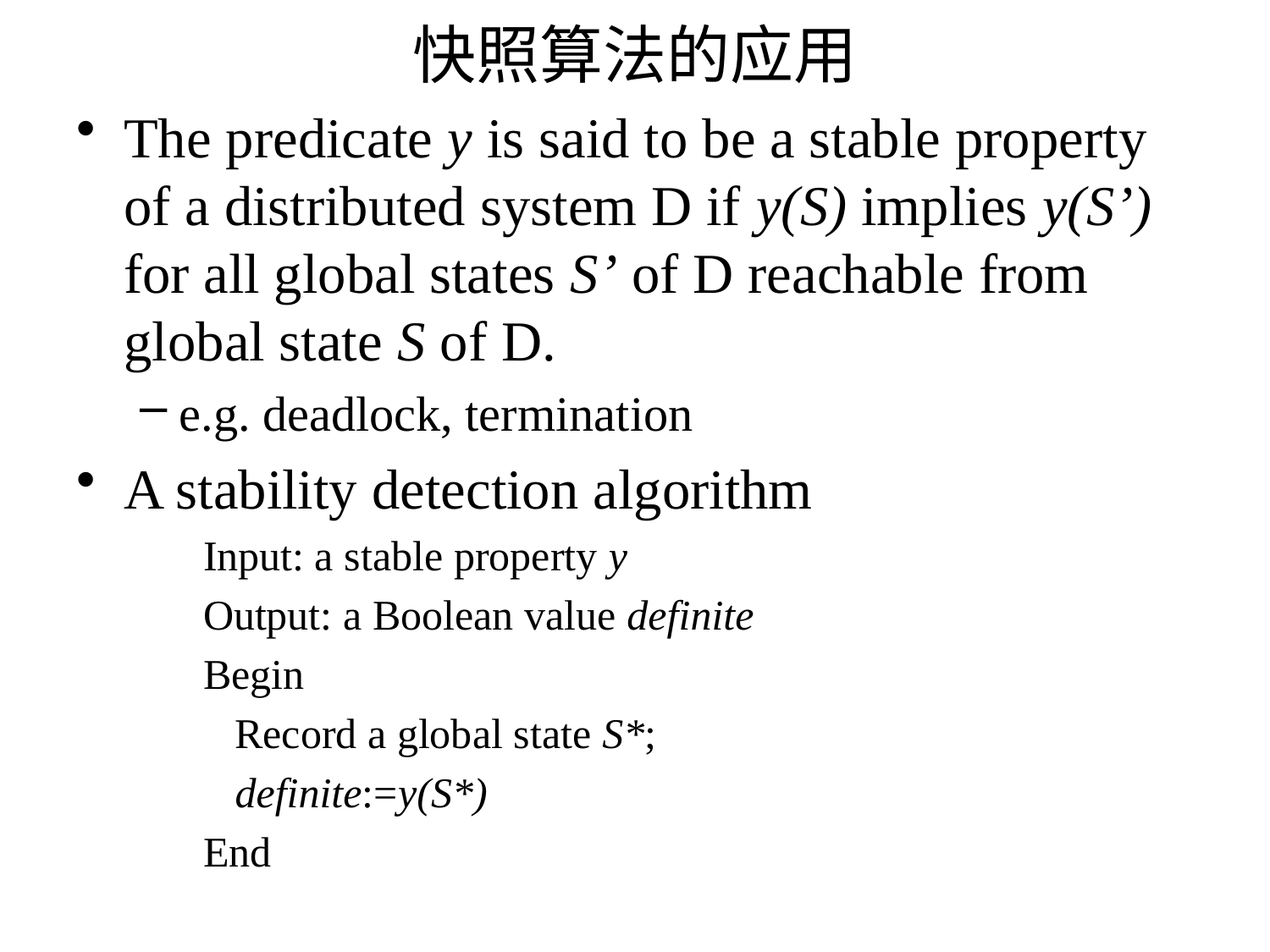

# 快照算法的应用
The predicate y is said to be a stable property of a distributed system D if y(S) implies y(S’) for all global states S’ of D reachable from global state S of D.
e.g. deadlock, termination
A stability detection algorithm
Input: a stable property y
Output: a Boolean value definite
Begin
	Record a global state S*;
	definite:=y(S*)
End